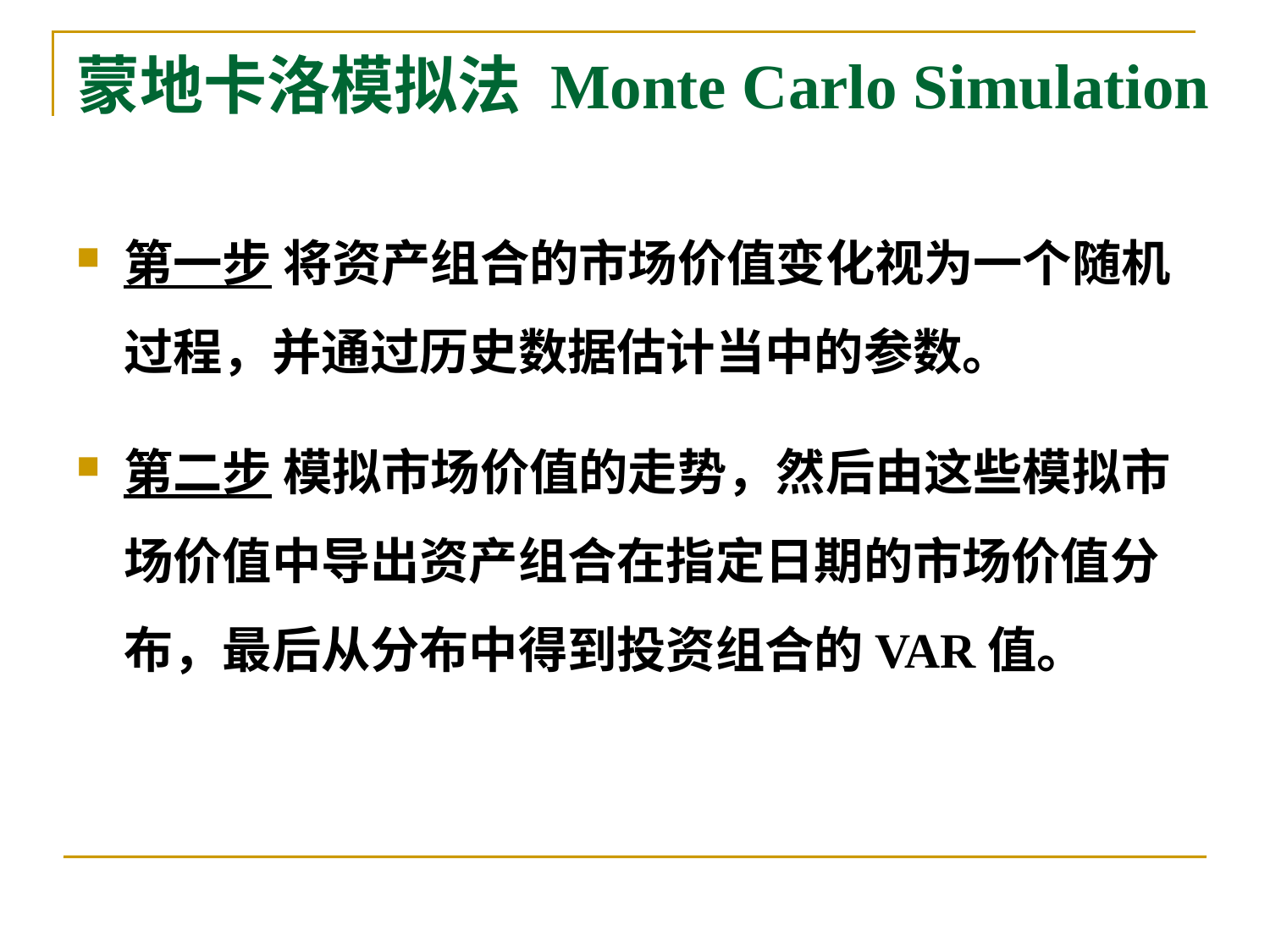

# 蒙地卡洛模拟法 Monte Carlo Simulation
第一步 将资产组合的市场价值变化视为一个随机过程，并通过历史数据估计当中的参数。
第二步 模拟市场价值的走势，然后由这些模拟市场价值中导出资产组合在指定日期的市场价值分布，最后从分布中得到投资组合的VAR值。